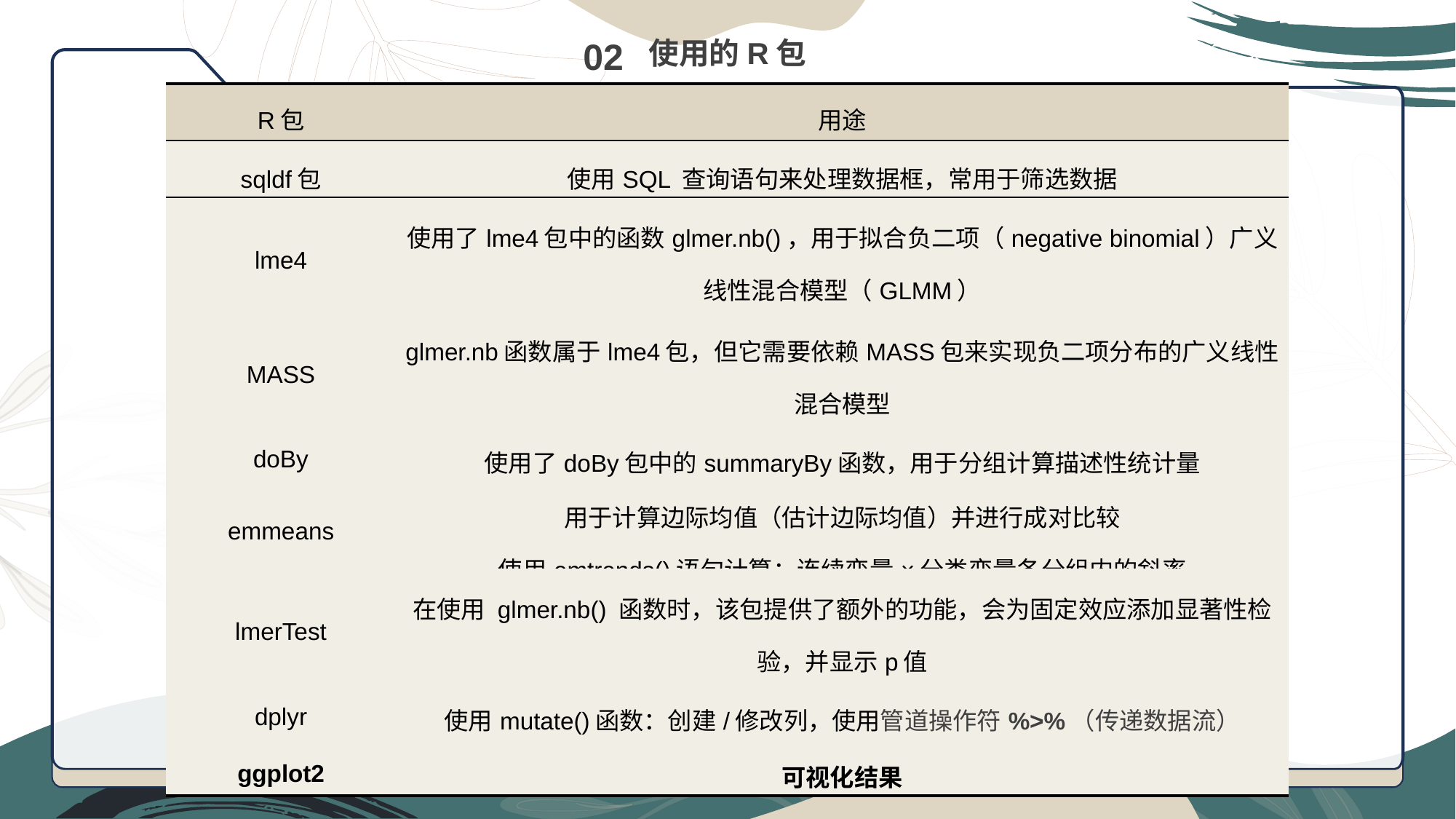

使用的R包
02
| R包 | 用途 |
| --- | --- |
| sqldf包 | 使用SQL 查询语句来处理数据框，常用于筛选数据 |
| lme4 | 使用了lme4包中的函数glmer.nb()，用于拟合负二项（negative binomial）广义线性混合模型（GLMM） |
| MASS | glmer.nb函数属于lme4包，但它需要依赖MASS包来实现负二项分布的广义线性混合模型 |
| doBy | 使用了doBy包中的summaryBy函数，用于分组计算描述性统计量 |
| emmeans | 用于计算边际均值（估计边际均值）并进行成对比较 使用emtrends()语句计算：连续变量×分类变量各分组内的斜率 |
| lmerTest | 在使用 glmer.nb() 函数时，该包提供了额外的功能，会为固定效应添加显著性检验，并显示p值 |
| dplyr | 使用mutate()函数：创建/修改列，使用管道操作符%>%（传递数据流） |
| ggplot2 | 可视化结果 |